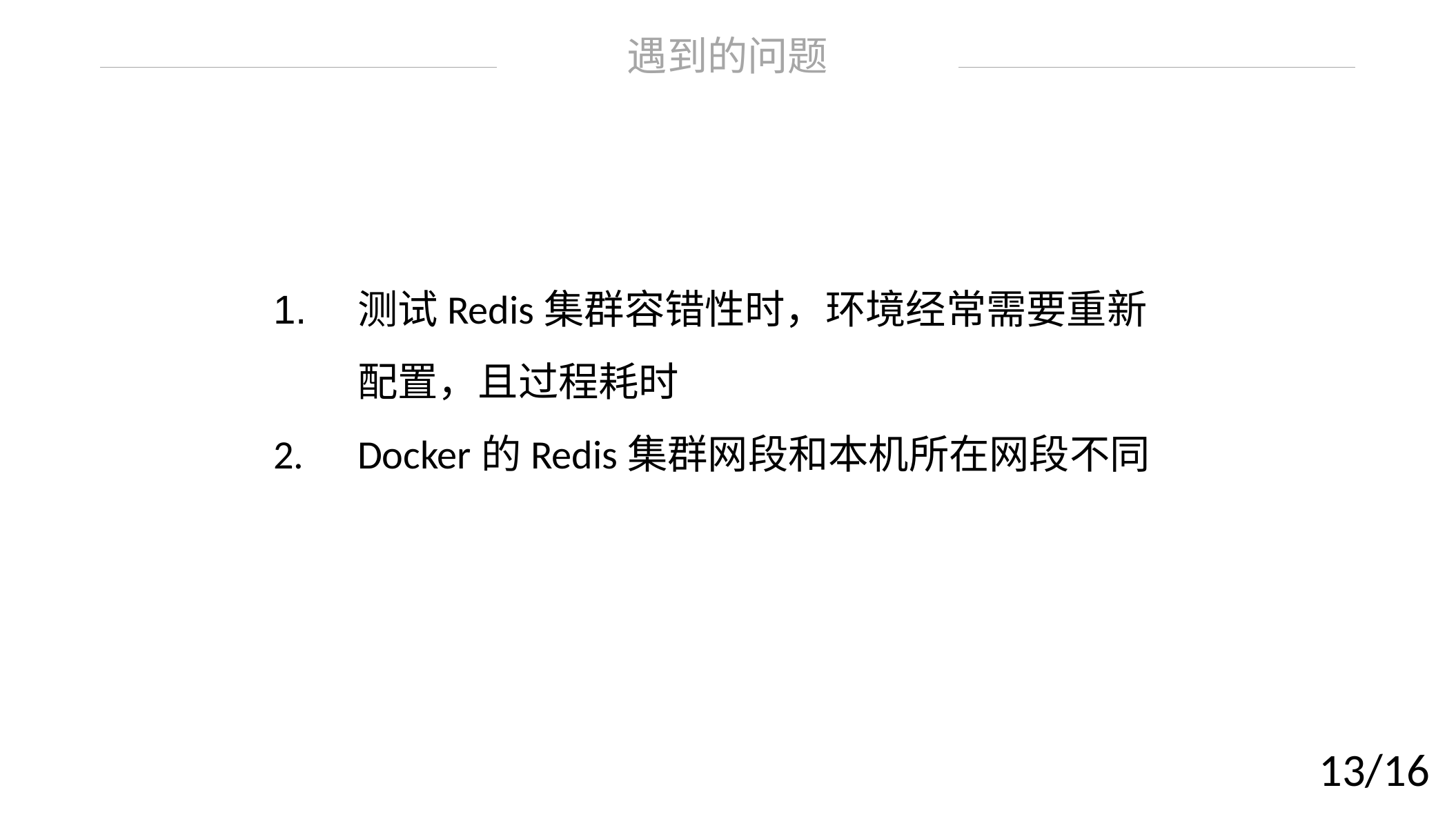

遇到的问题
测试Redis集群容错性时，环境经常需要重新配置，且过程耗时
Docker的Redis集群网段和本机所在网段不同

13/16